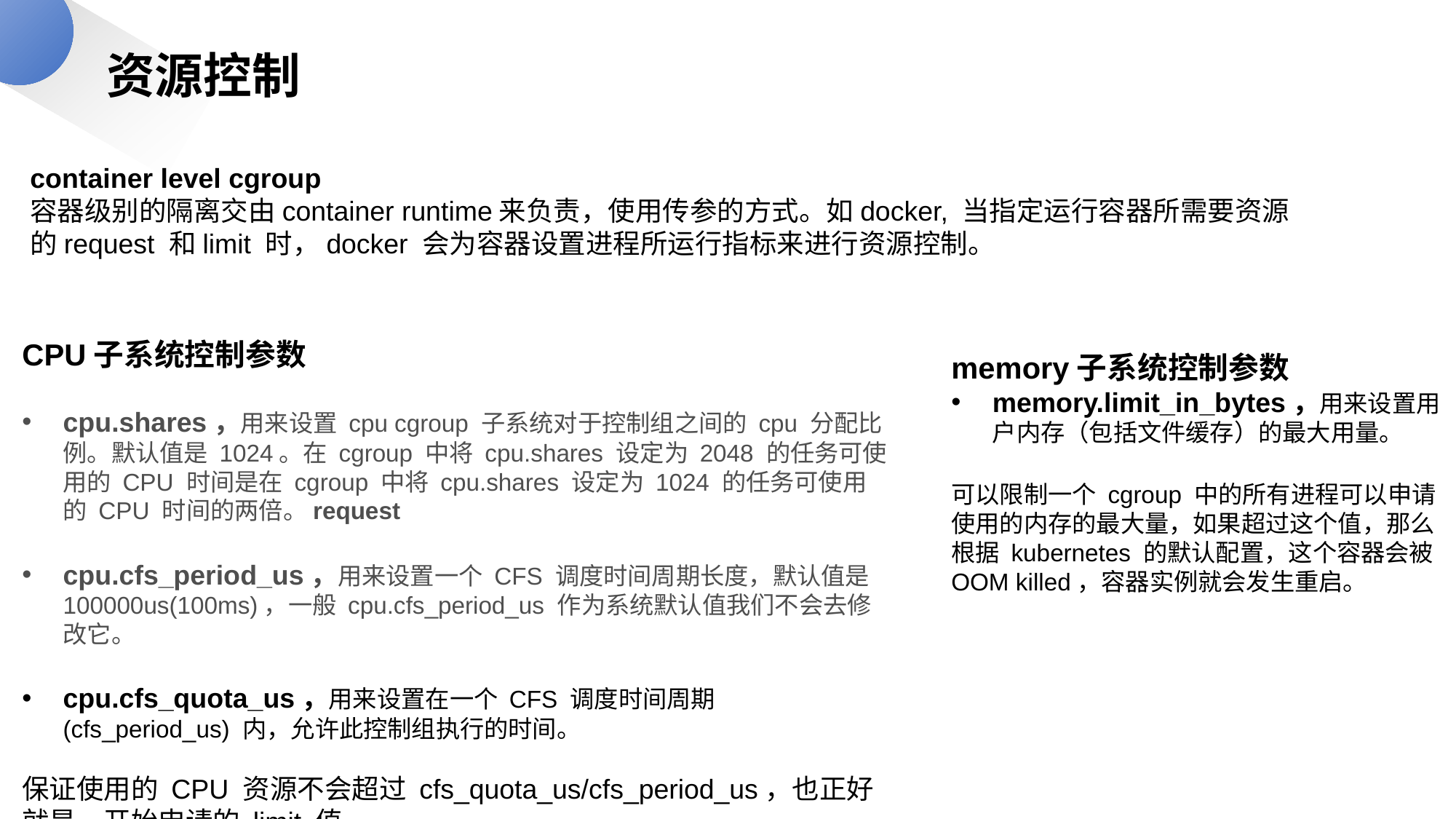

资源控制
container level cgroup
容器级别的隔离交由container runtime来负责，使用传参的方式。如docker, 当指定运行容器所需要资源的request 和limit 时，docker 会为容器设置进程所运行指标来进行资源控制。
CPU子系统控制参数

cpu.shares，用来设置 cpu cgroup 子系统对于控制组之间的 cpu 分配比例。默认值是 1024。在 cgroup 中将 cpu.shares 设定为 2048 的任务可使用的 CPU 时间是在 cgroup 中将 cpu.shares 设定为 1024 的任务可使用的 CPU 时间的两倍。request

cpu.cfs_period_us，用来设置一个 CFS 调度时间周期长度，默认值是 100000us(100ms)，一般 cpu.cfs_period_us 作为系统默认值我们不会去修改它。

cpu.cfs_quota_us，用来设置在一个 CFS 调度时间周期 (cfs_period_us) 内，允许此控制组执行的时间。

保证使用的 CPU 资源不会超过 cfs_quota_us/cfs_period_us，也正好就是一开始申请的 limit 值。
memory子系统控制参数
memory.limit_in_bytes，用来设置用户内存（包括文件缓存）的最大用量。

可以限制一个 cgroup 中的所有进程可以申请使用的内存的最大量，如果超过这个值，那么根据 kubernetes 的默认配置，这个容器会被 OOM killed，容器实例就会发生重启。